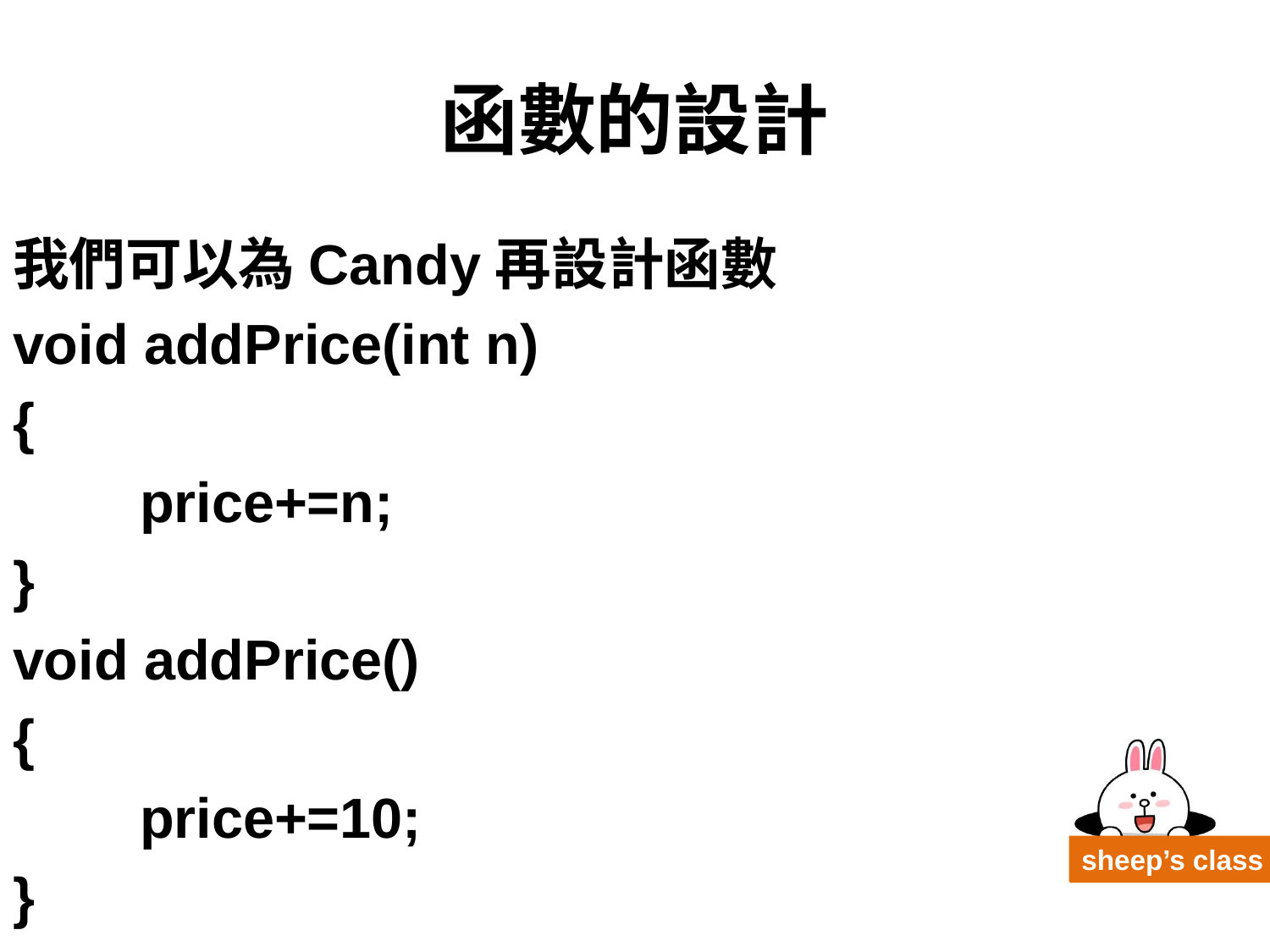

# 函數的設計
我們可以為Candy再設計函數
void addPrice(int n)
{
	price+=n;
}
void addPrice()
{
	price+=10;
}